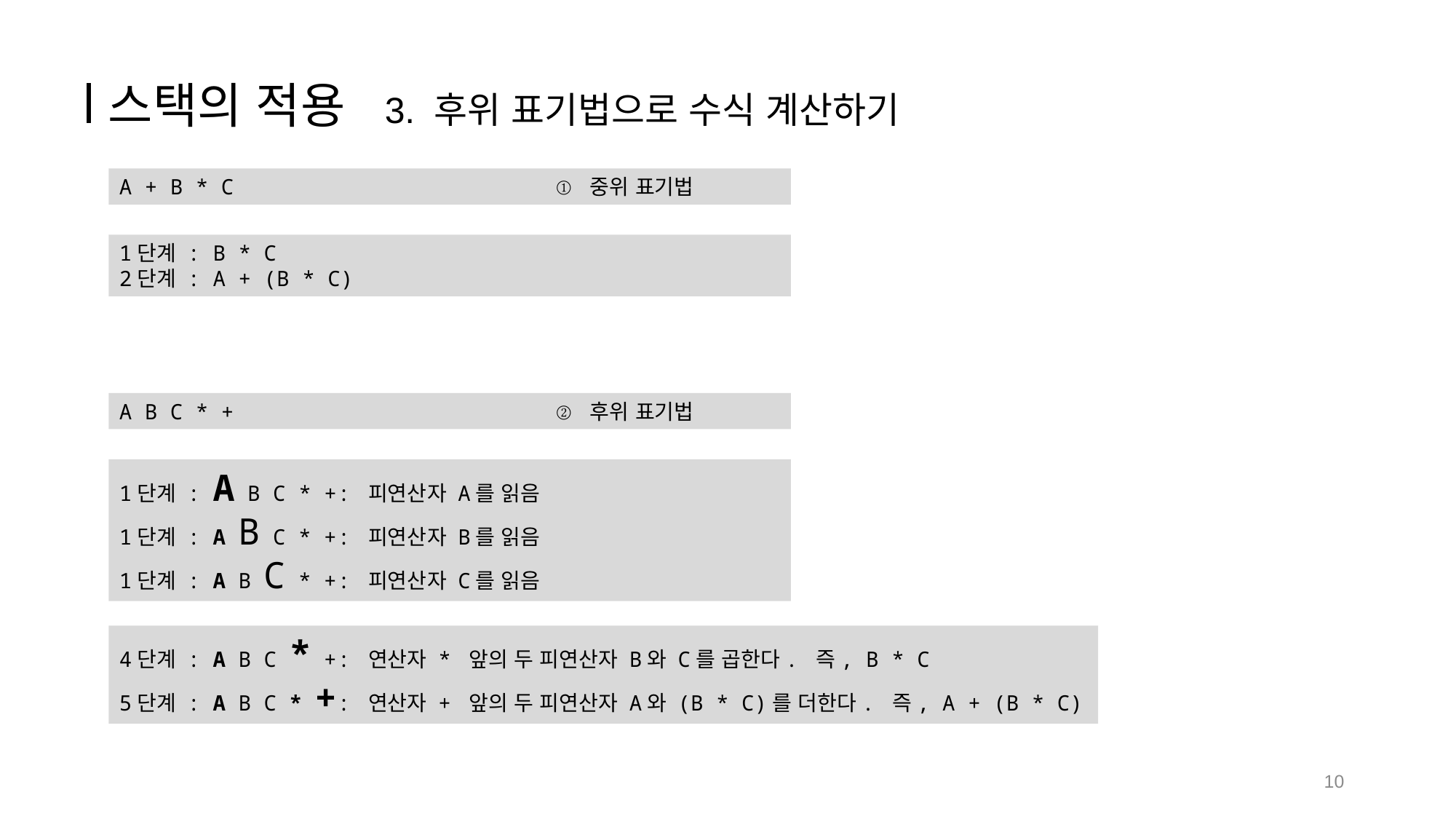

스택의 적용  3. 후위 표기법으로 수식 계산하기
A + B * C			① 중위 표기법
1단계 : B * C
2단계 : A + (B * C)
A B C * +			② 후위 표기법
1단계 : A B C * +	: 피연산자 A를 읽음
1단계 : A B C * +	: 피연산자 B를 읽음
1단계 : A B C * +	: 피연산자 C를 읽음
4단계 : A B C * +	: 연산자 * 앞의 두 피연산자 B와 C를 곱한다. 즉, B * C
5단계 : A B C * +	: 연산자 + 앞의 두 피연산자 A와 (B * C)를 더한다. 즉, A + (B * C)
10